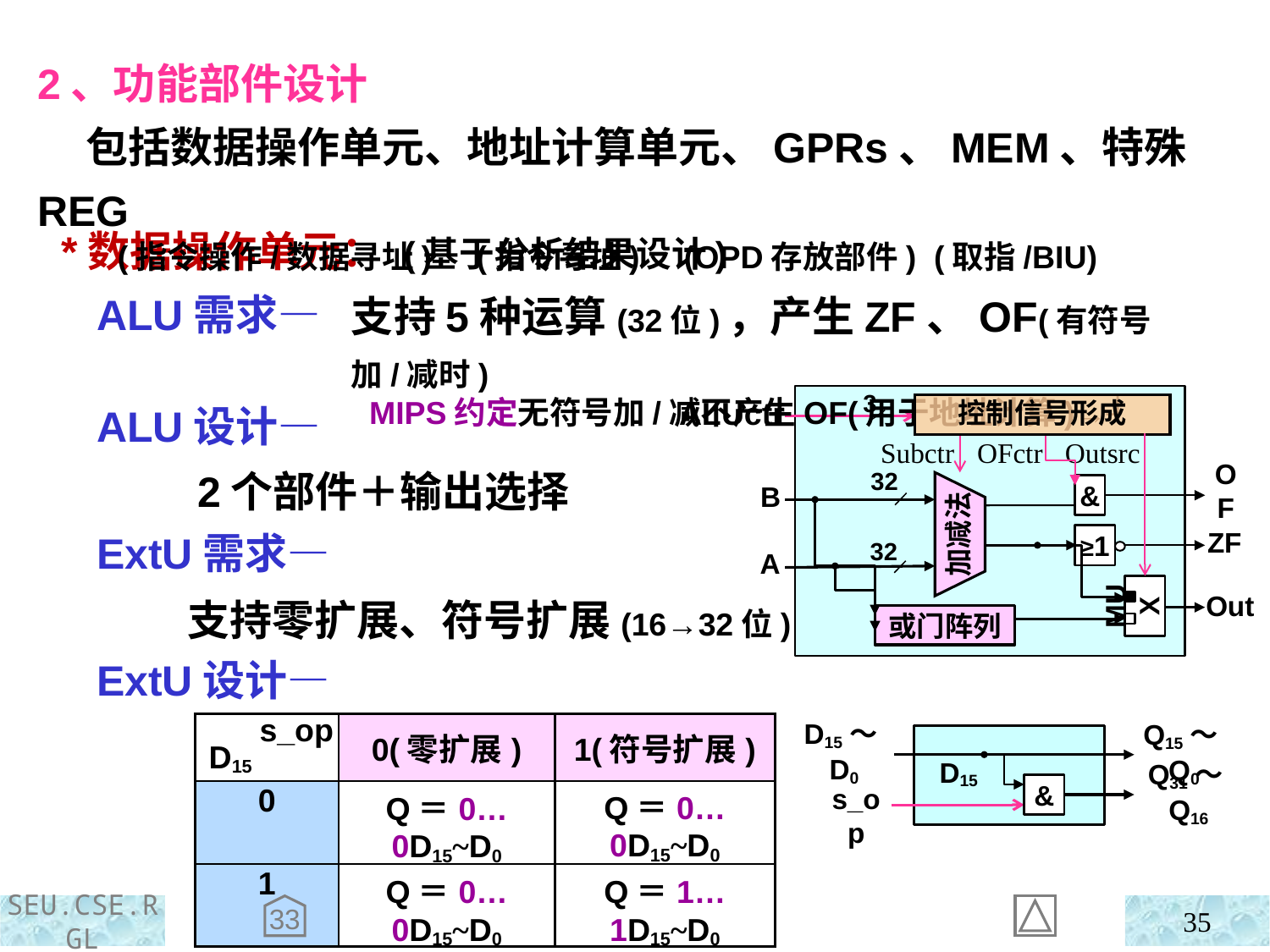

2、功能部件设计
    包括数据操作单元、地址计算单元、GPRs、MEM、特殊REG
         (指令操作/数据寻址)     (指令寻址)     (OPD存放部件)  (取指/BIU)
  *数据操作单元： (基于分析结果设计)
     ALU需求—

     ALU设计—

     ExtU需求—

     ExtU设计—
支持5种运算(32位)，产生ZF、OF(有符号加/减时)
  MIPS约定无符号加/减不产生OF(用于地址计算)→┘

3
ALUctr
32
OF
B
ZF
32
A
Out
控制信号形成
OFctr
Subctr
Outsrc
&
加减法
≥1

MUX

或门阵列

2个部件＋输出选择
支持零扩展、符号扩展(16→32位)
| s\_op D15 | 0(零扩展) | 1(符号扩展) |
| --- | --- | --- |
| 0 | Q＝0…0D15~D0 | Q＝0…0D15~D0 |
| 1 | Q＝0…0D15~D0 | Q＝1…1D15~D0 |

D15～D0
Q15～Q0
Q31～Q16
s_op
D15
&
33
35